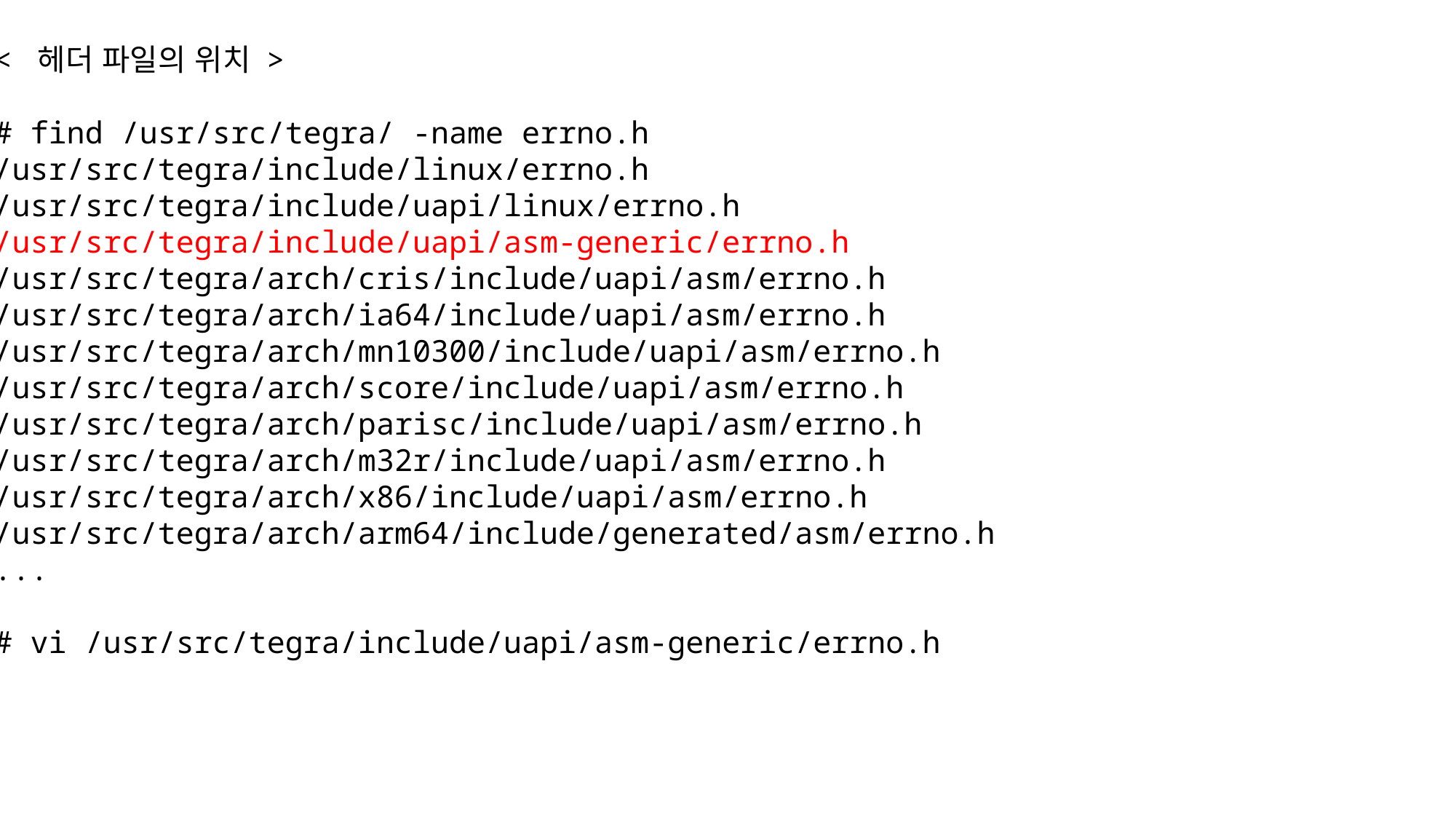

< 헤더 파일의 위치 >

# find /usr/src/tegra/ -name errno.h
/usr/src/tegra/include/linux/errno.h
/usr/src/tegra/include/uapi/linux/errno.h
/usr/src/tegra/include/uapi/asm-generic/errno.h
/usr/src/tegra/arch/cris/include/uapi/asm/errno.h
/usr/src/tegra/arch/ia64/include/uapi/asm/errno.h
/usr/src/tegra/arch/mn10300/include/uapi/asm/errno.h
/usr/src/tegra/arch/score/include/uapi/asm/errno.h
/usr/src/tegra/arch/parisc/include/uapi/asm/errno.h
/usr/src/tegra/arch/m32r/include/uapi/asm/errno.h
/usr/src/tegra/arch/x86/include/uapi/asm/errno.h
/usr/src/tegra/arch/arm64/include/generated/asm/errno.h
...

# vi /usr/src/tegra/include/uapi/asm-generic/errno.h